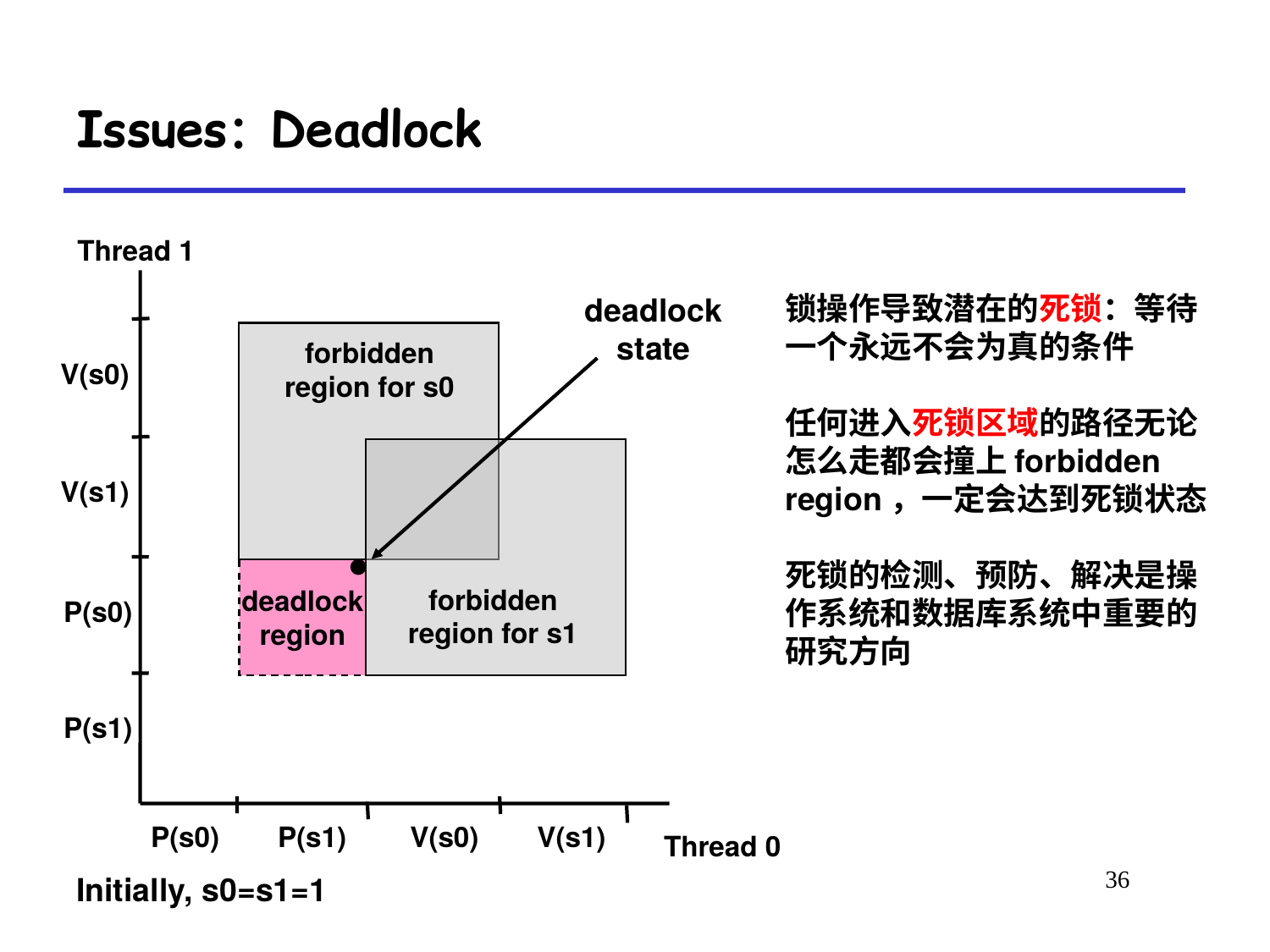

# Issues: Deadlock
Thread 1

锁操作导致潜在的死锁：等待一个永远不会为真的条件

任何进入死锁区域的路径无论怎么走都会撞上forbidden region，一定会达到死锁状态

死锁的检测、预防、解决是操作系统和数据库系统中重要的研究方向
deadlock
state

forbidden
region for s0
V(s0)

V(s1)

deadlock
region

forbidden
region for s1
P(s0)

P(s1)

P(s0)
P(s1)
V(s0)
V(s1)
Thread 0
36
Initially, s0=s1=1